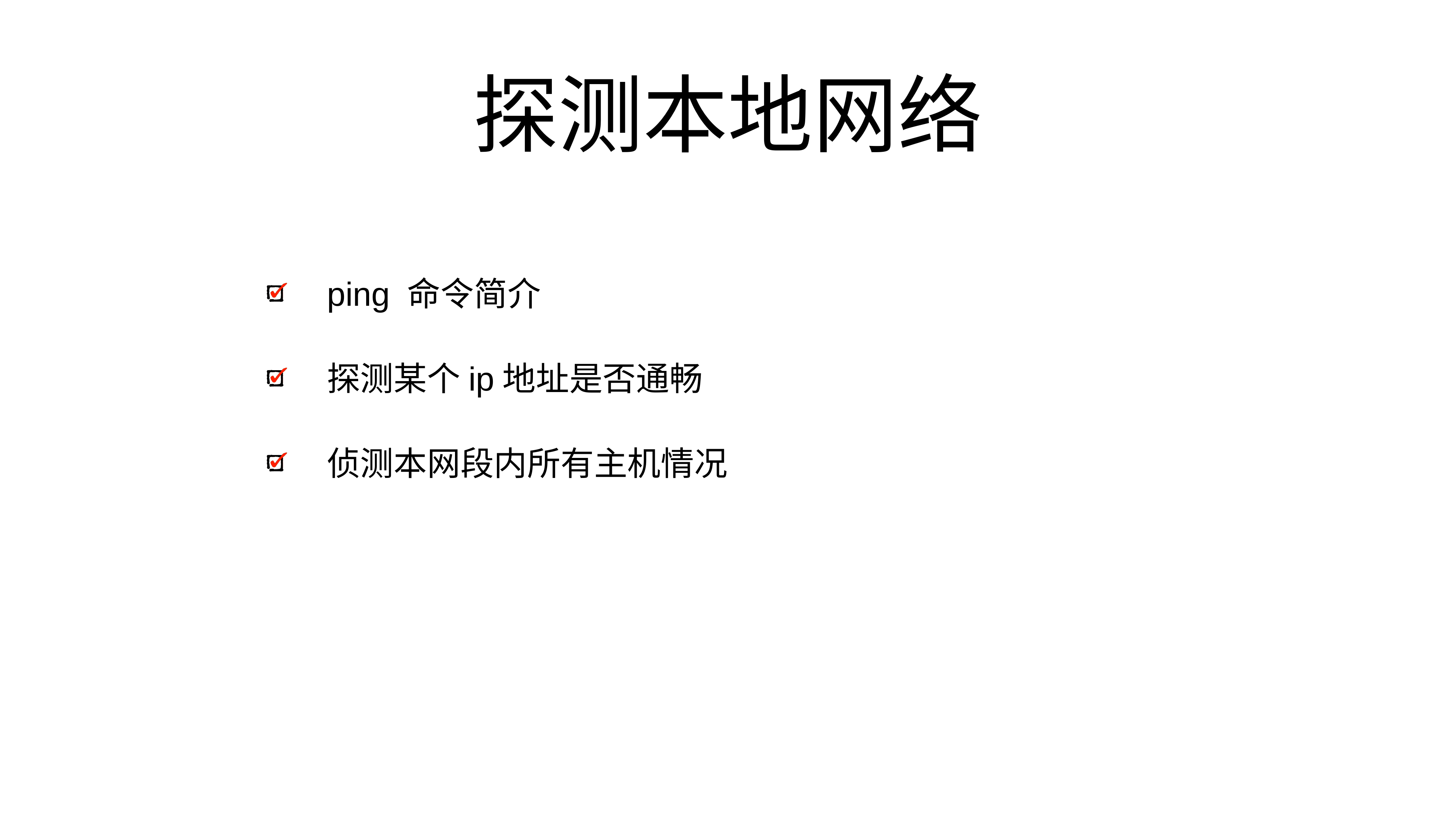

# 探测本地网络
ping 命令简介
探测某个ip地址是否通畅
侦测本网段内所有主机情况